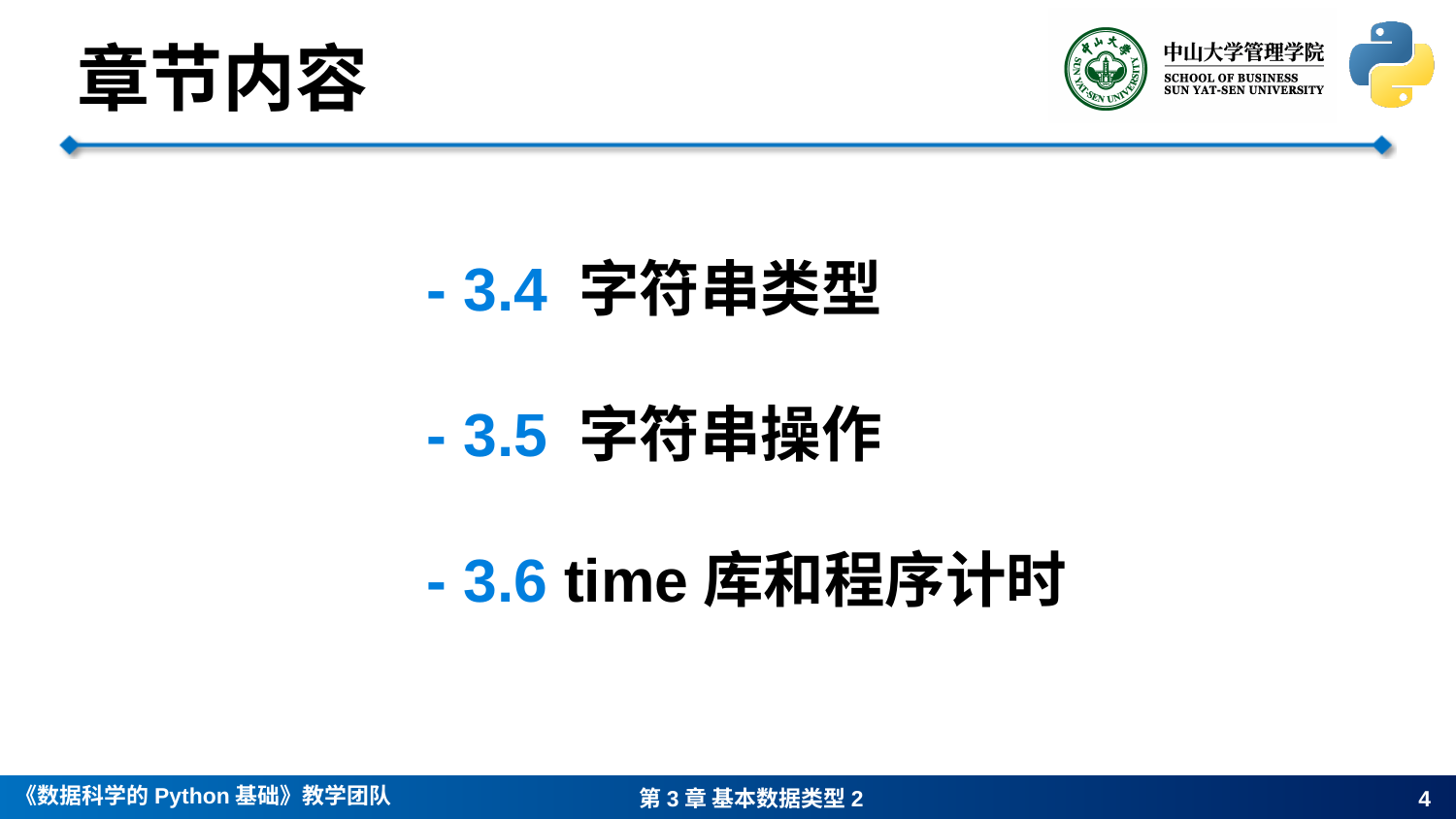

章节内容
- 3.4 字符串类型
- 3.5 字符串操作
- 3.6 time库和程序计时